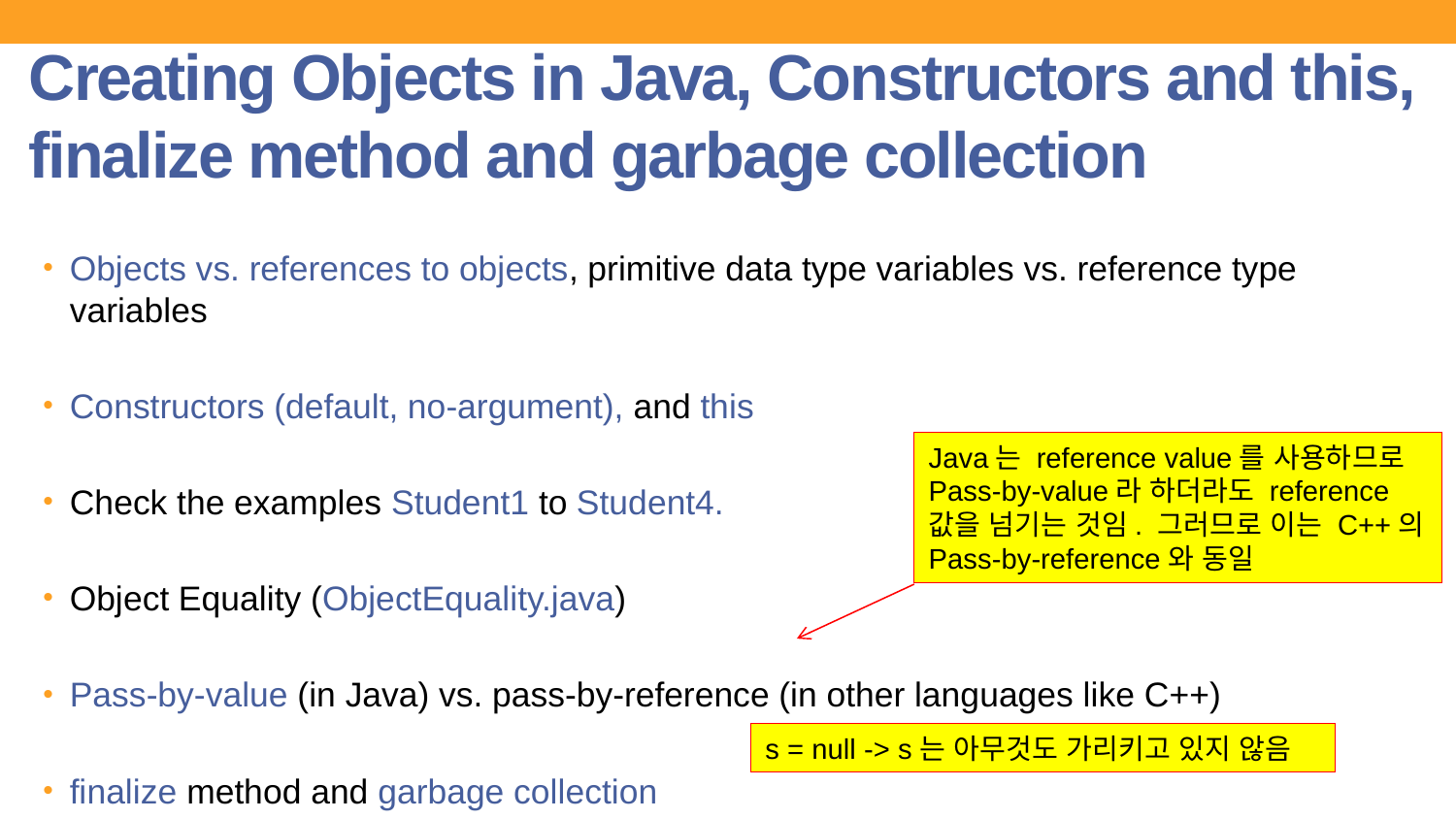

Creating Objects in Java, Constructors and this, finalize method and garbage collection

Objects vs. references to objects, primitive data type variables vs. reference type variables

Constructors (default, no-argument), and this

Check the examples Student1 to Student4.

Object Equality (ObjectEquality.java)

Pass-by-value (in Java) vs. pass-by-reference (in other languages like C++)

finalize method and garbage collection
Java는 reference value를 사용하므로 Pass-by-value라 하더라도 reference값을 넘기는 것임. 그러므로 이는 C++의 Pass-by-reference와 동일
s = null -> s는 아무것도 가리키고 있지 않음